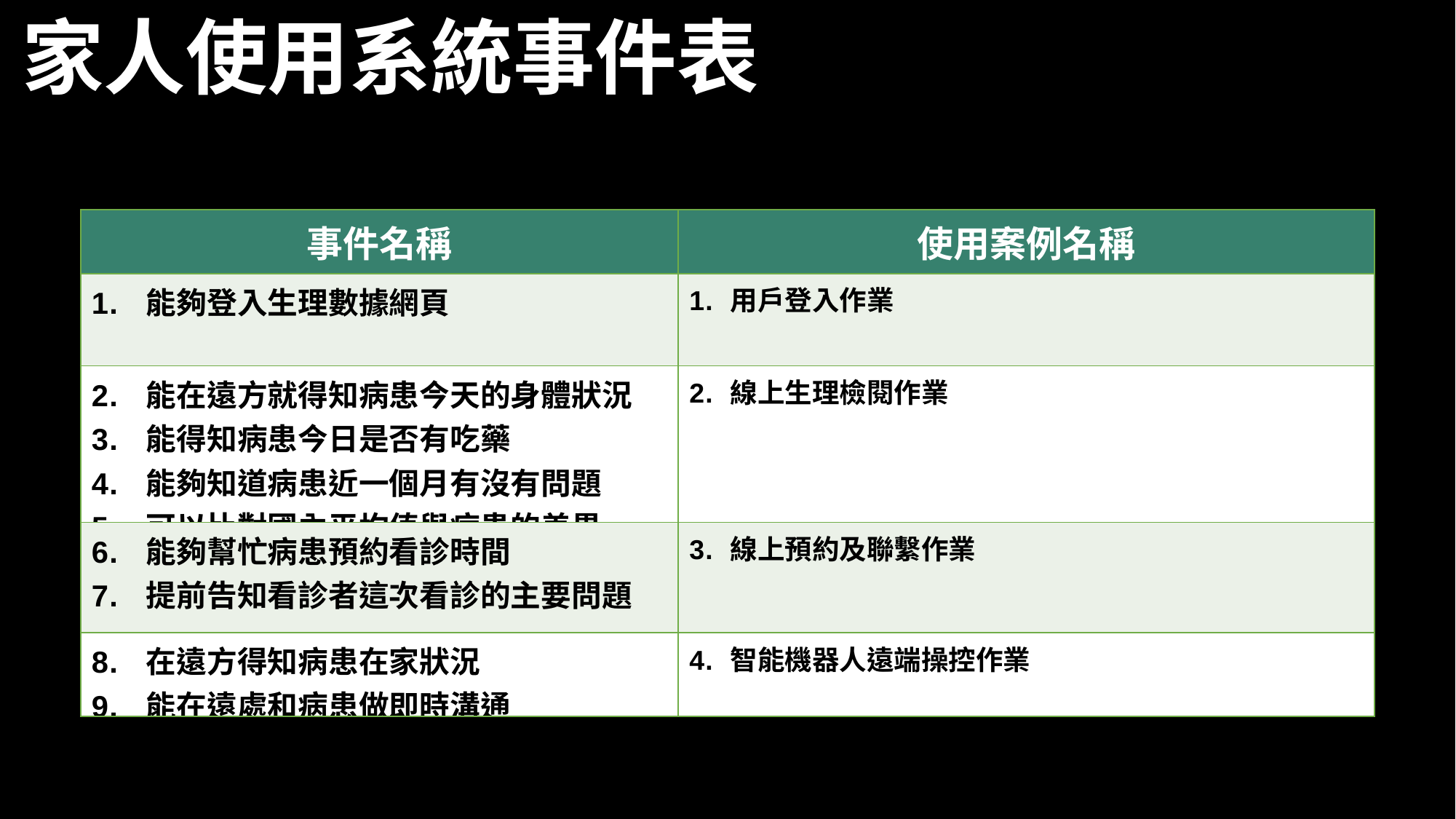

家人使用系統事件表
| 事件名稱 | 使用案例名稱 |
| --- | --- |
| 能夠登入生理數據網頁 | 用戶登入作業 |
| 能在遠方就得知病患今天的身體狀況 能得知病患今日是否有吃藥 能夠知道病患近一個月有沒有問題 可以比對國內平均值與病患的差異 | 線上生理檢閱作業 |
| 能夠幫忙病患預約看診時間 提前告知看診者這次看診的主要問題 | 線上預約及聯繫作業 |
| 在遠方得知病患在家狀況 能在遠處和病患做即時溝通 | 智能機器人遠端操控作業 |